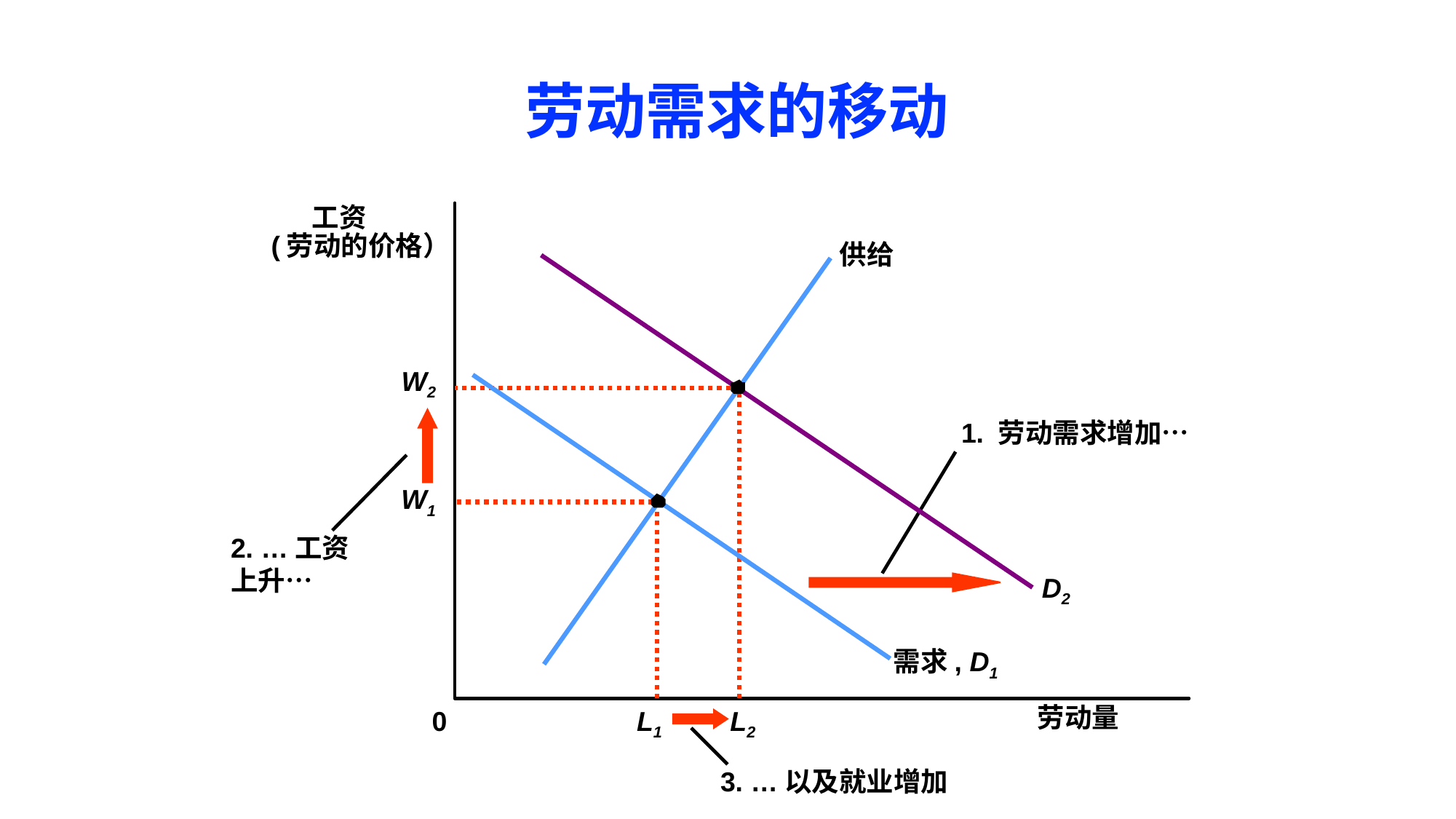

# 劳动需求的移动
工资
(劳动的价格）

供给

D2

W2

1. 劳动需求增加…

2. …工资
上升…

W1

需求, D1
劳动量

0
L1
L2

3. …以及就业增加